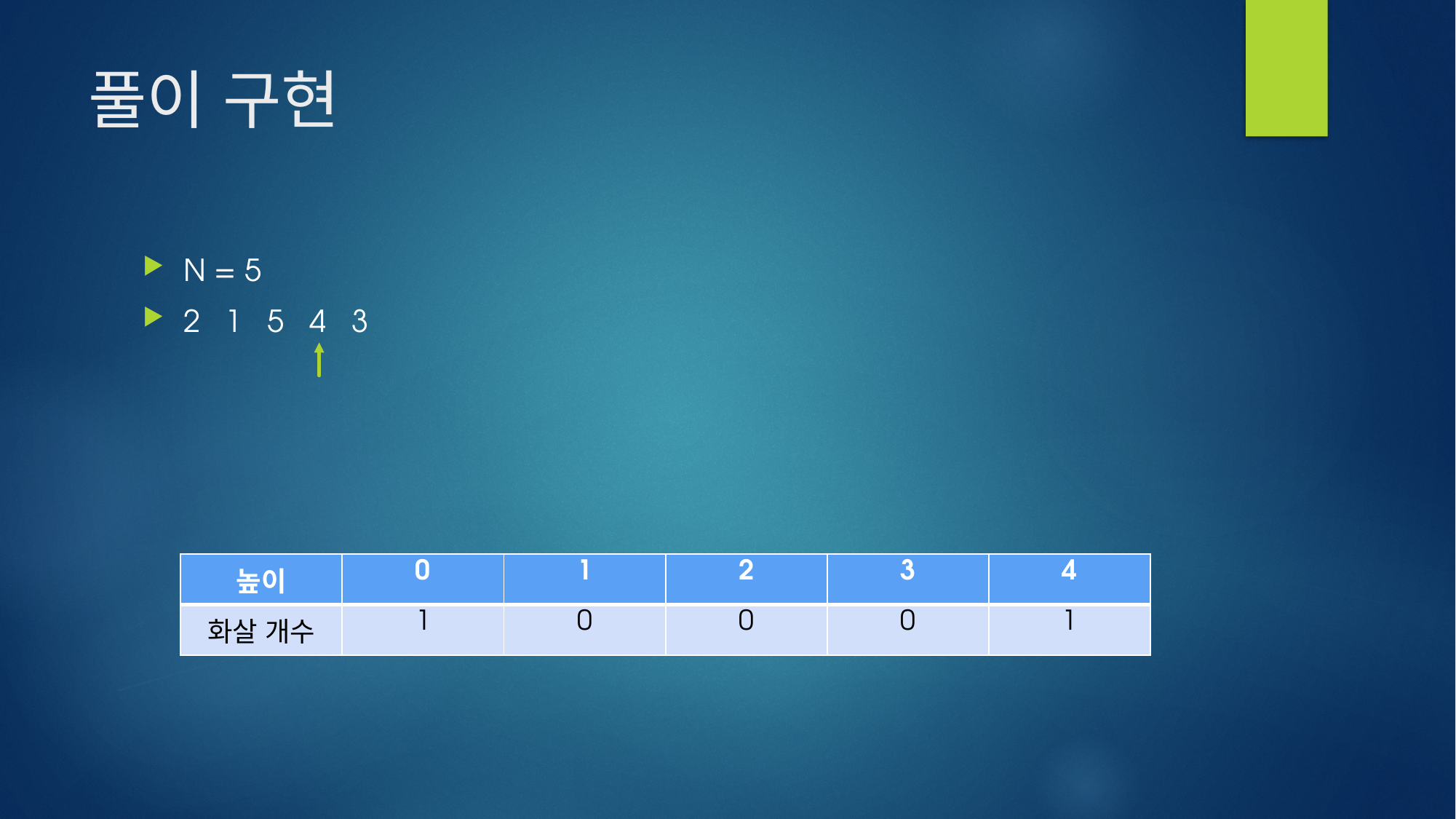

# 풀이 구현
N = 5
2   1   5   4   3
| 높이 | 0 | 1 | 2 | 3 | 4 |
| --- | --- | --- | --- | --- | --- |
| 화살 개수 | 1 | 0 | 0 | 0 | 1 |